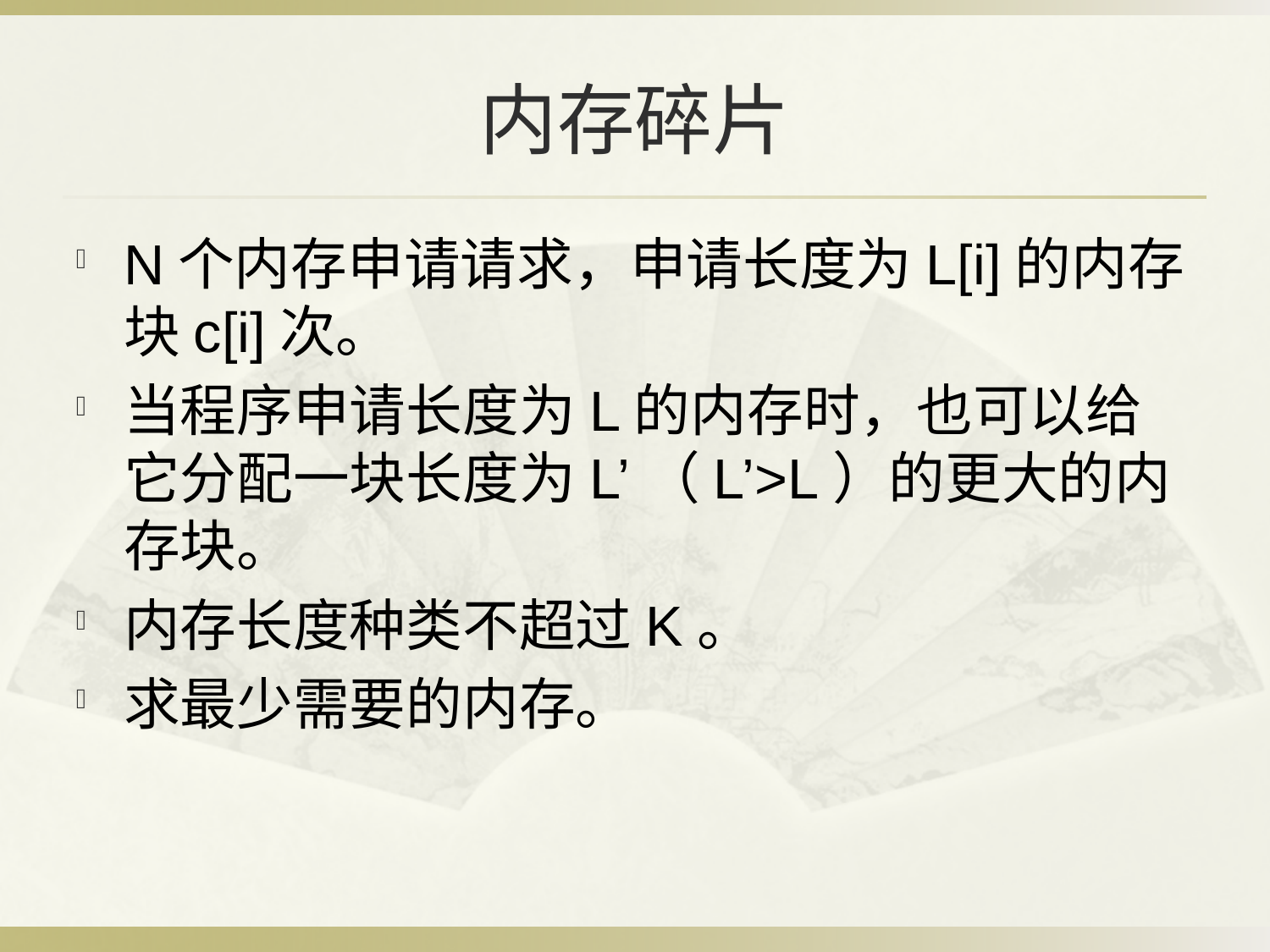

# 内存碎片
N个内存申请请求，申请长度为L[i]的内存块c[i]次。
当程序申请长度为L的内存时，也可以给它分配一块长度为L’（L’>L）的更大的内存块。
内存长度种类不超过K。
求最少需要的内存。